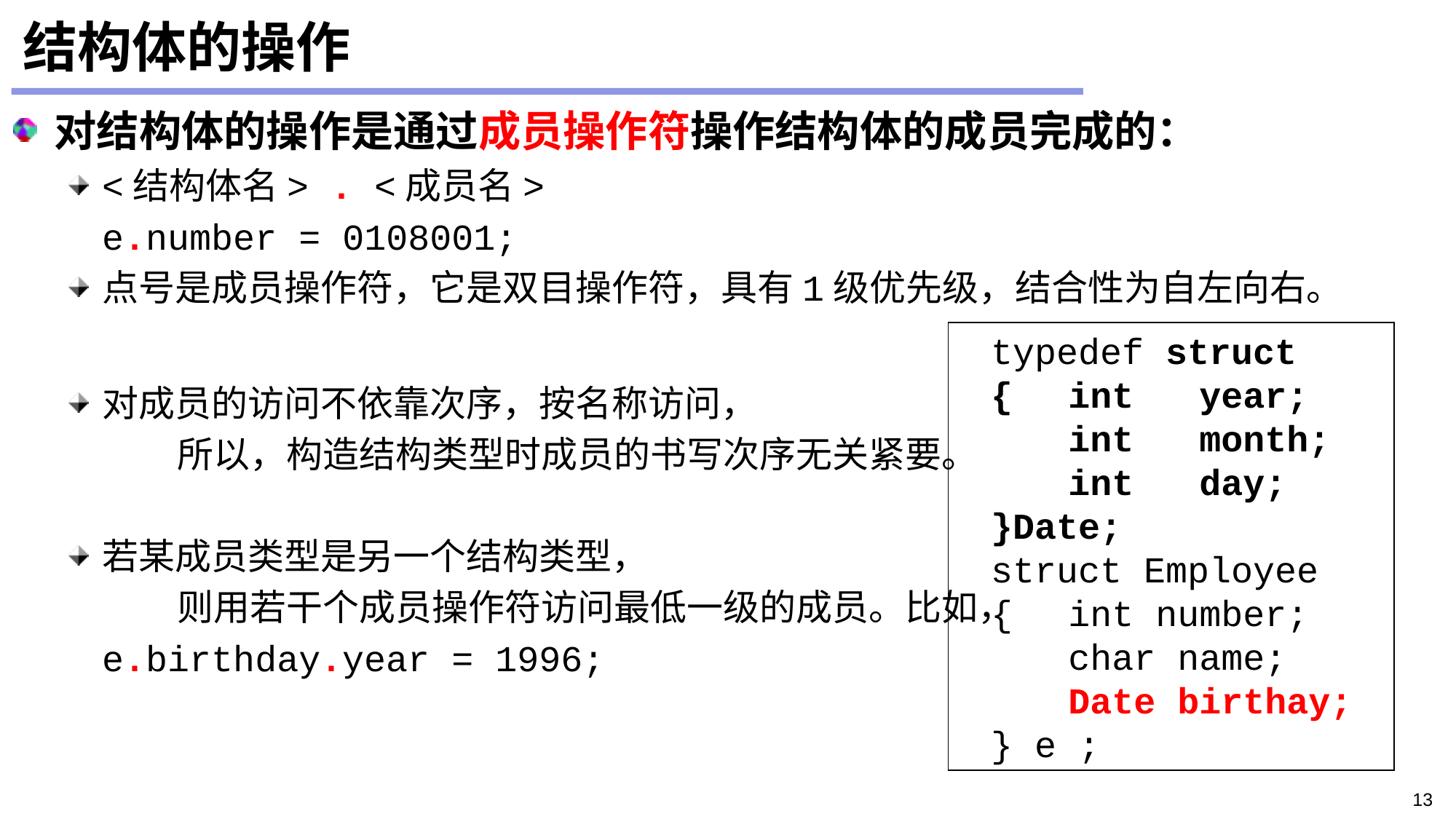

# 结构体的操作
对结构体的操作是通过成员操作符操作结构体的成员完成的：
<结构体名> . <成员名>
	e.number = 0108001;
点号是成员操作符，它是双目操作符，具有1级优先级，结合性为自左向右。

对成员的访问不依靠次序，按名称访问，
	所以，构造结构类型时成员的书写次序无关紧要。

若某成员类型是另一个结构类型，
	则用若干个成员操作符访问最低一级的成员。比如，
	e.birthday.year = 1996;

typedef struct
{	int   year;
	int   month;
	int   day;
}Date;
struct Employee
{	int number;
	char name;
	Date birthay;
} e ;
13